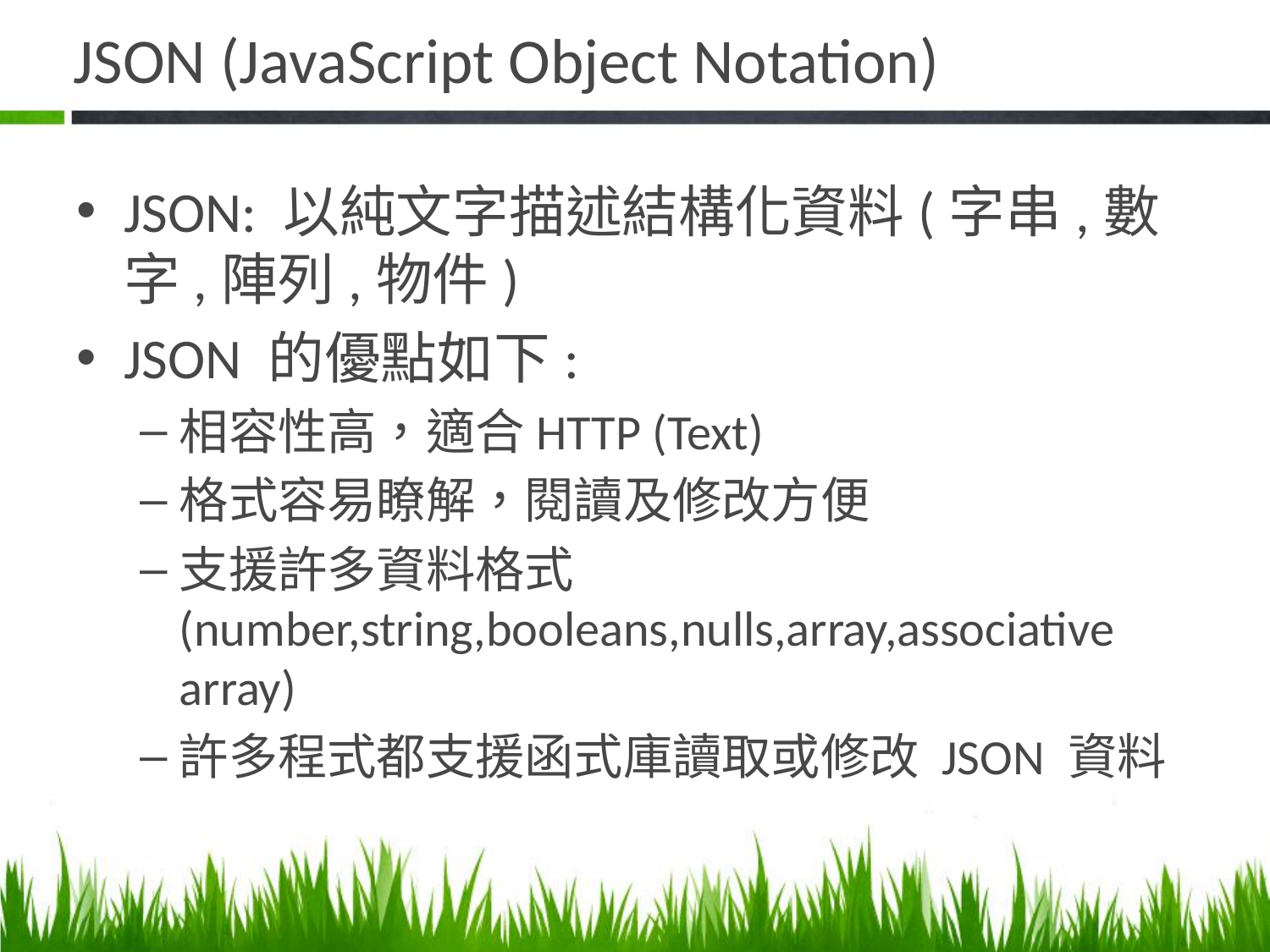

# JSON (JavaScript Object Notation)
JSON: 以純文字描述結構化資料(字串,數字,陣列,物件)
JSON 的優點如下:
相容性高，適合HTTP (Text)
格式容易瞭解，閱讀及修改方便
支援許多資料格式 (number,string,booleans,nulls,array,associative array)
許多程式都支援函式庫讀取或修改 JSON 資料